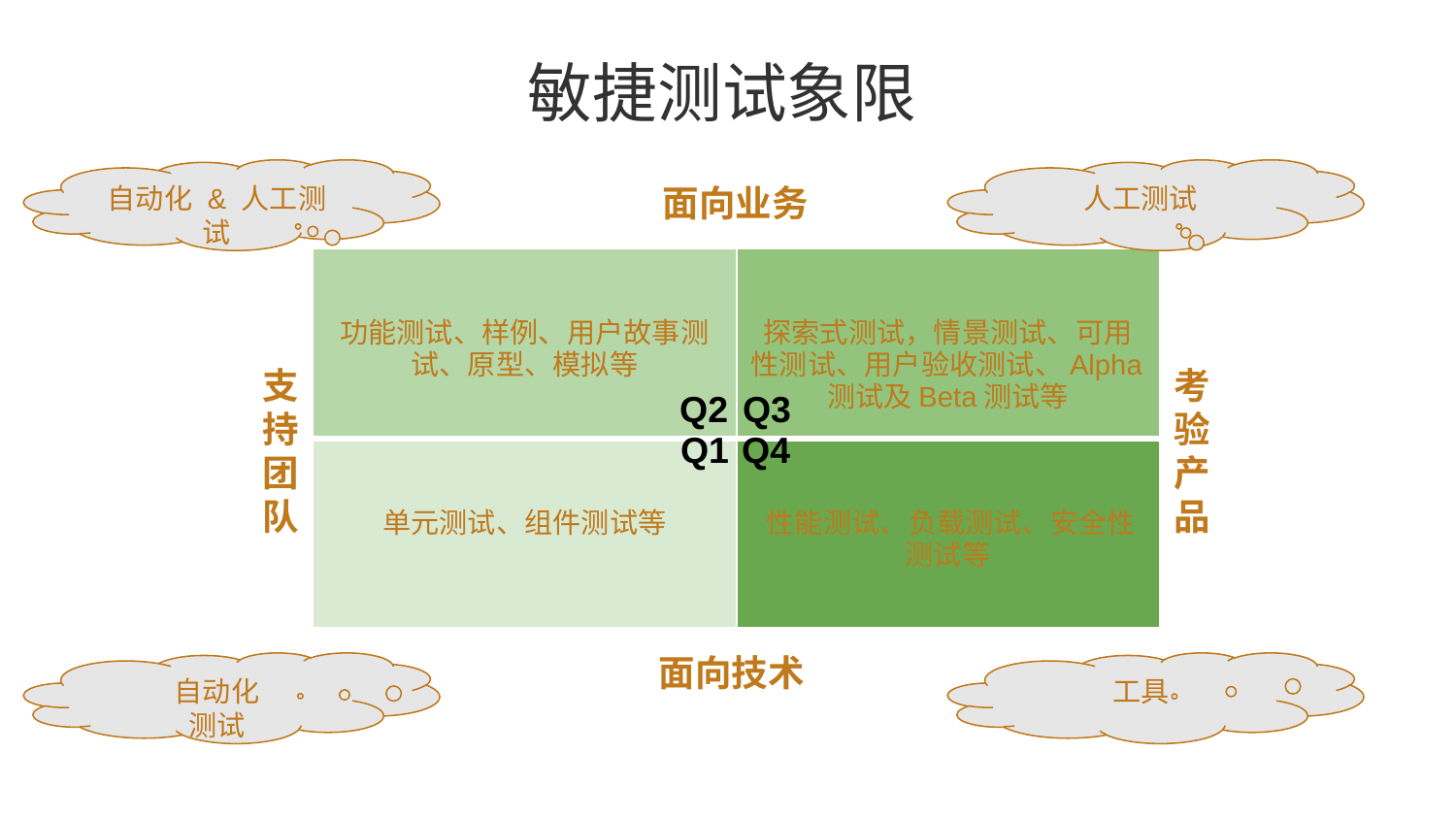

# 敏捷测试象限
⾃动化 & ⼈⼯测试
⼈⼯测试
支持团队
考验产品
Q3
Q2
Q1
Q4
⾃动化
测试
⼯具
面向业务
面向技术
| 功能测试、样例、用户故事测试、原型、模拟等 | 探索式测试，情景测试、可用性测试、用户验收测试、Alpha测试及Beta测试等 |
| --- | --- |
| 单元测试、组件测试等 | ​​性能测试、负载测试、安全性测试等 |